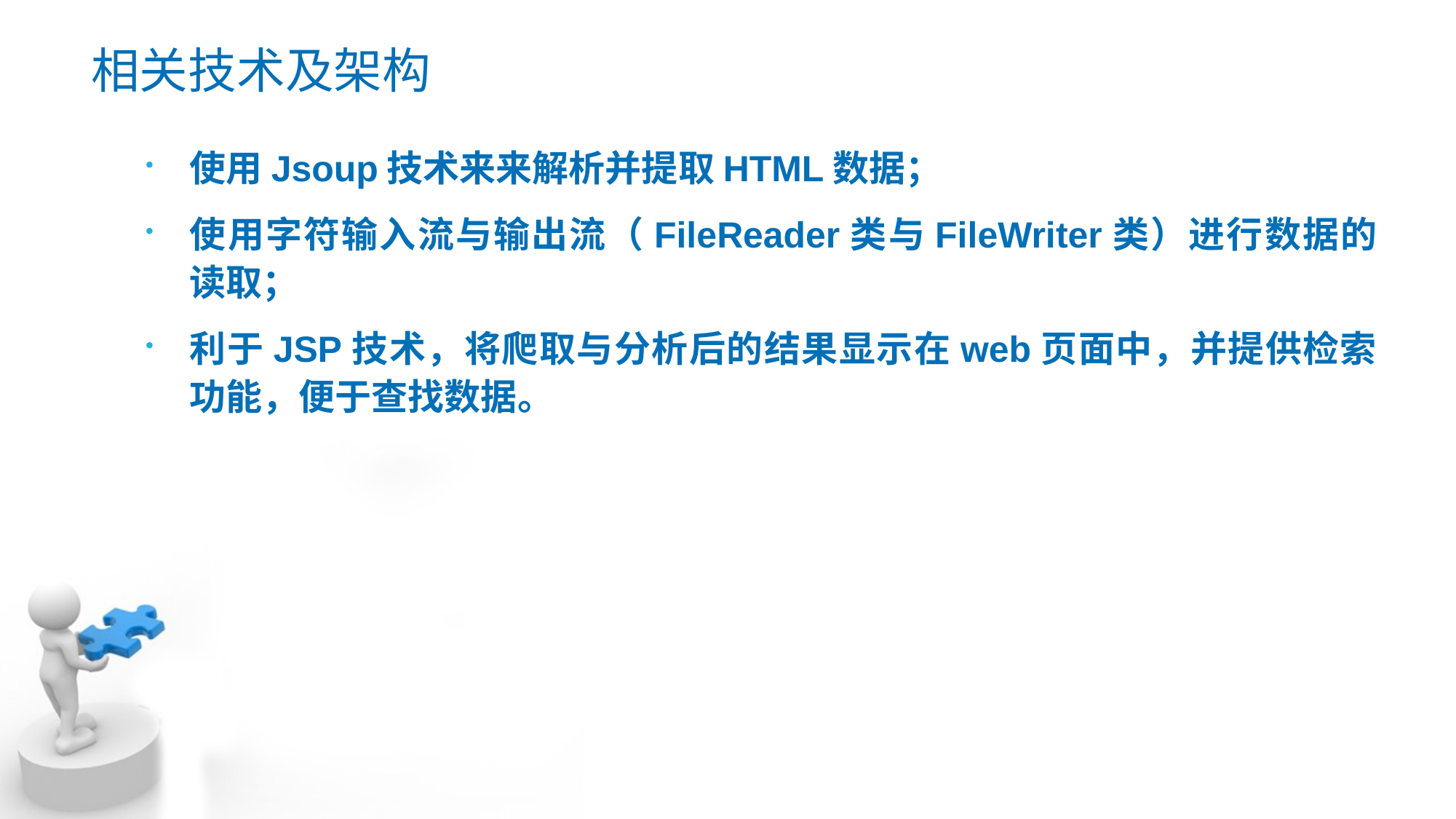

# 相关技术及架构
使用Jsoup技术来来解析并提取HTML数据；
使用字符输入流与输出流（FileReader类与FileWriter类）进行数据的读取；
利于JSP技术，将爬取与分析后的结果显示在web页面中，并提供检索功能，便于查找数据。